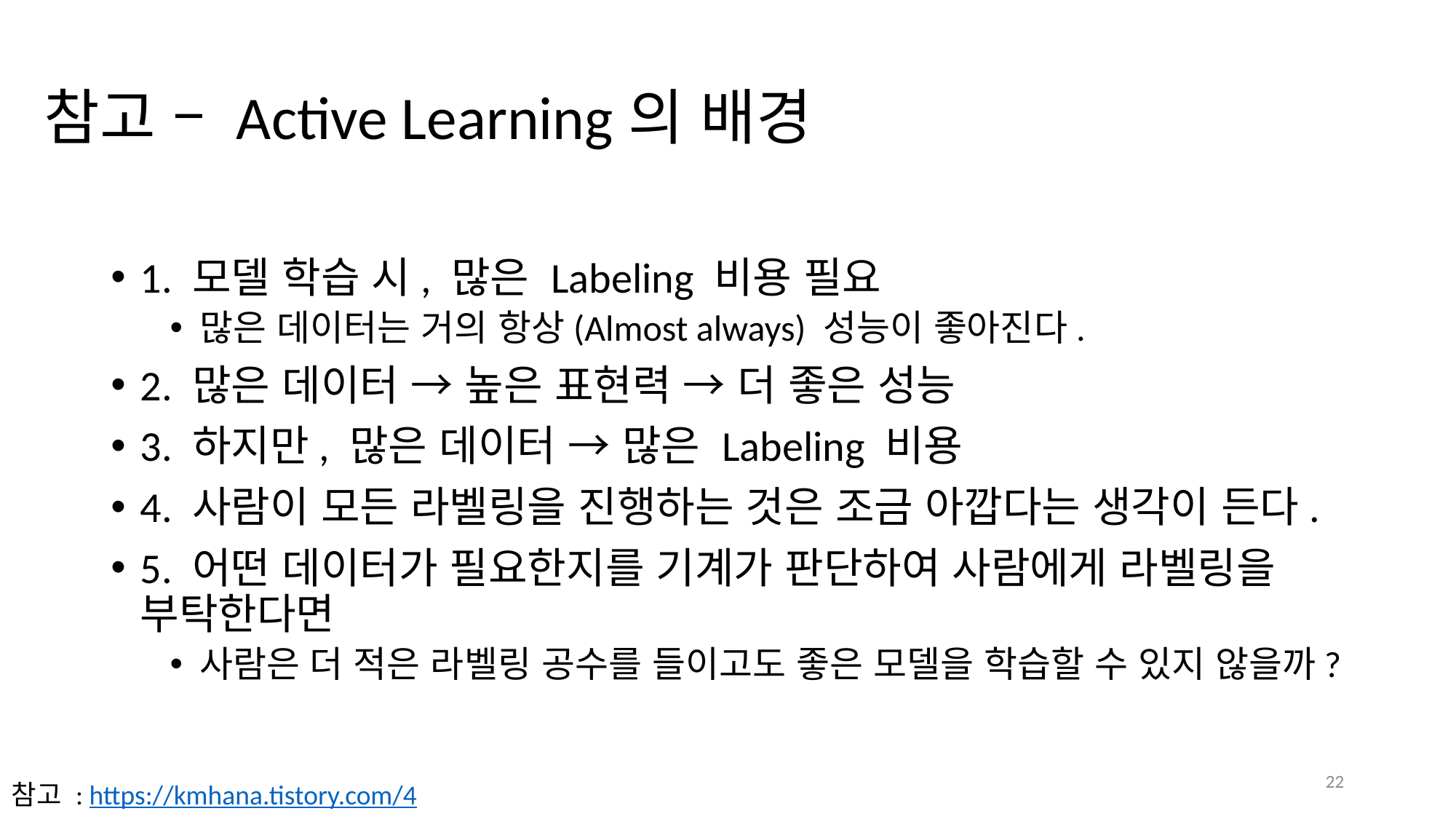

# 참고 – Active Learning의 배경

1. 모델 학습 시, 많은 Labeling 비용 필요
많은 데이터는 거의 항상(Almost always) 성능이 좋아진다.
2. 많은 데이터 → 높은 표현력 → 더 좋은 성능
3. 하지만, 많은 데이터 → 많은 Labeling 비용
4. 사람이 모든 라벨링을 진행하는 것은 조금 아깝다는 생각이 든다.
5. 어떤 데이터가 필요한지를 기계가 판단하여 사람에게 라벨링을 부탁한다면
사람은 더 적은 라벨링 공수를 들이고도 좋은 모델을 학습할 수 있지 않을까?

22
참고 : https://kmhana.tistory.com/4